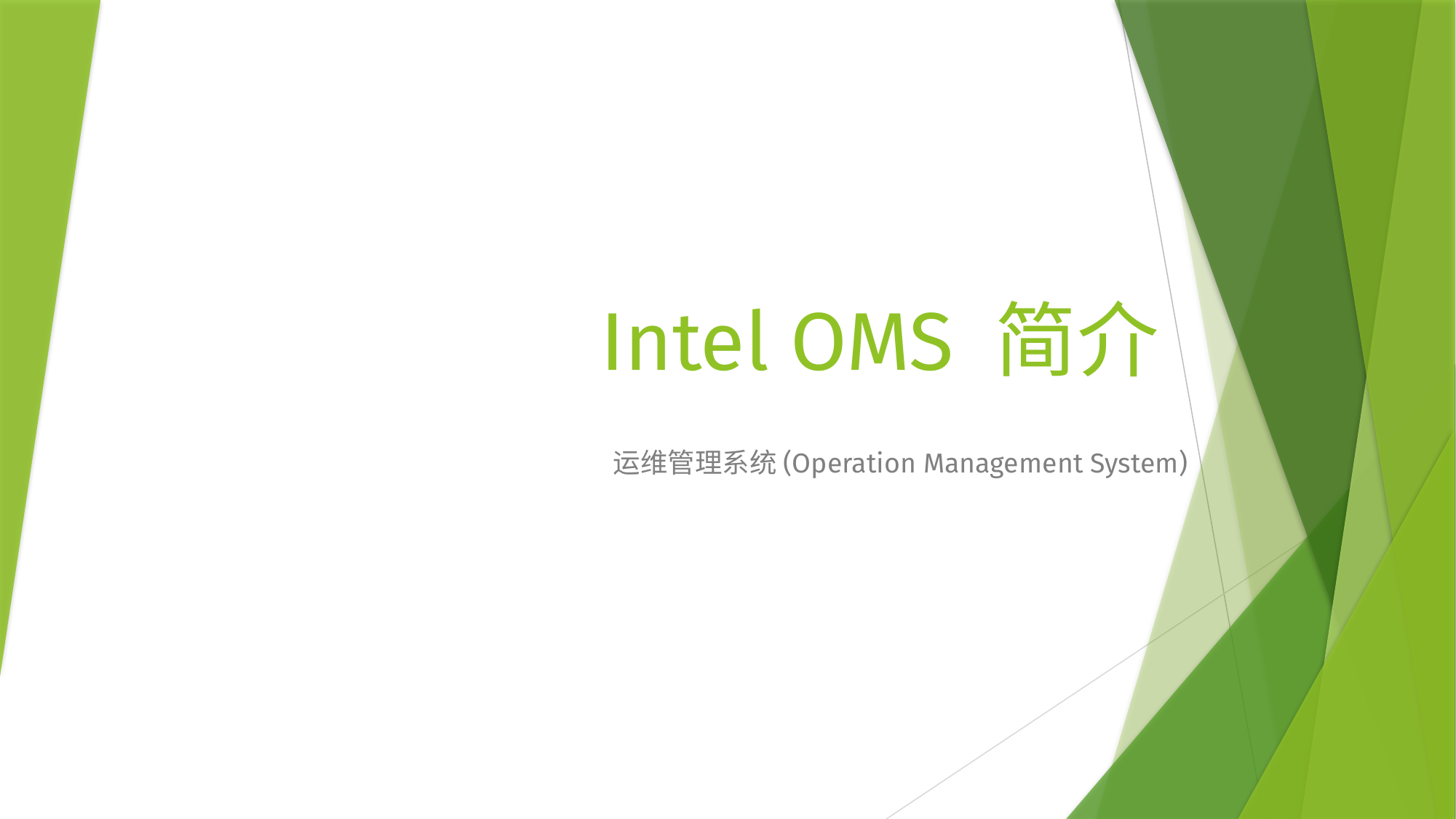

# Intel OMS 简介

运维管理系统(Operation Management System)